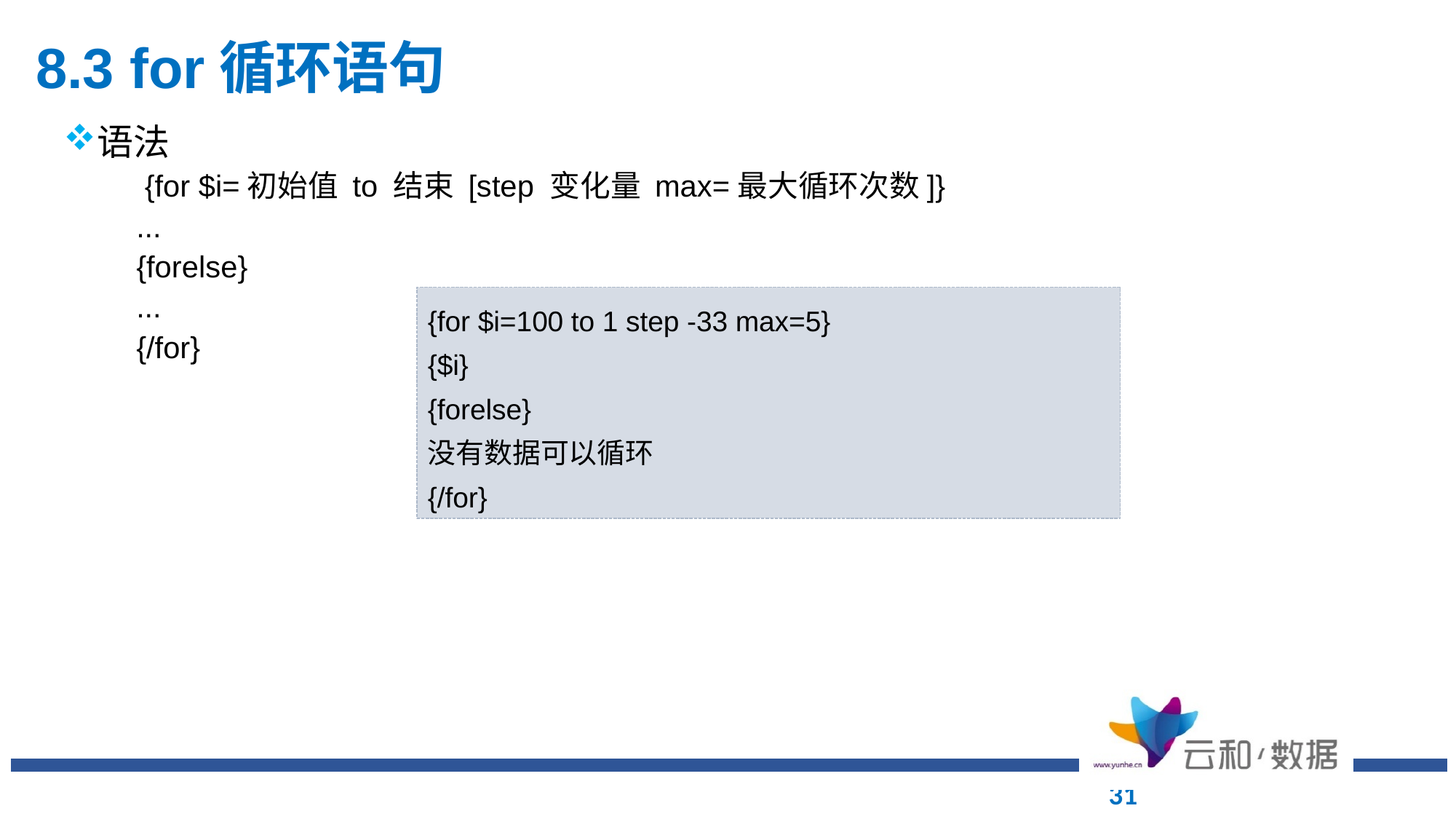

# 8.3 for循环语句
语法
 {for $i=初始值 to 结束 [step 变化量 max=最大循环次数]}
...
{forelse}
...
{/for}

{for $i=100 to 1 step -33 max=5}
{$i}
{forelse}
没有数据可以循环
{/for}
31